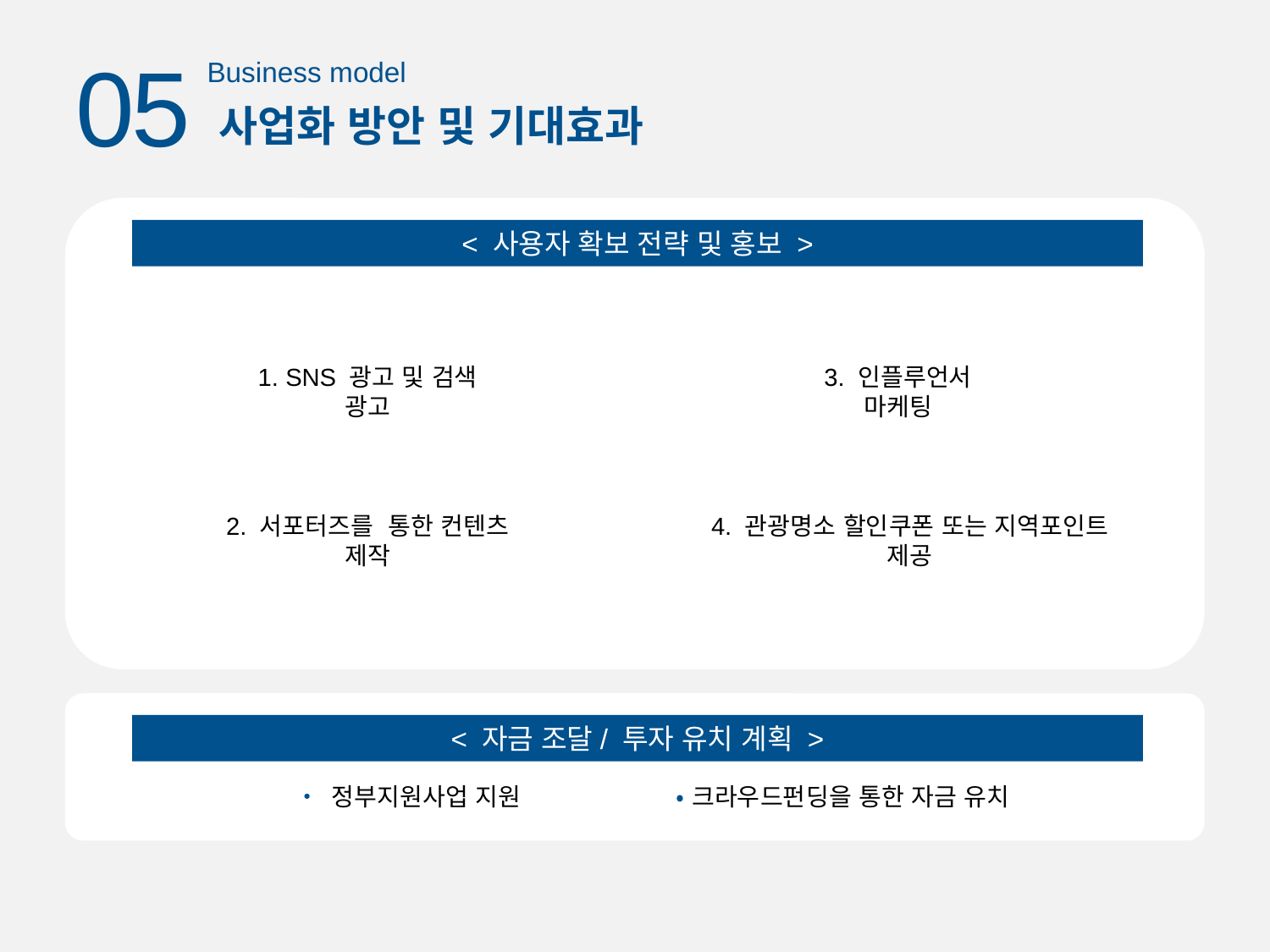

Background
05
Business model
사업화 방안 및 기대효과

< 사용자 확보 전략 및 홍보 >
1. SNS 광고 및 검색 광고
3. 인플루언서 마케팅
2. 서포터즈를  통한 컨텐츠 제작
4. 관광명소 할인쿠폰 또는 지역포인트 제공

< 자금 조달/ 투자 유치 계획 >
• 정부지원사업 지원		• 크라우드펀딩을 통한 자금 유치